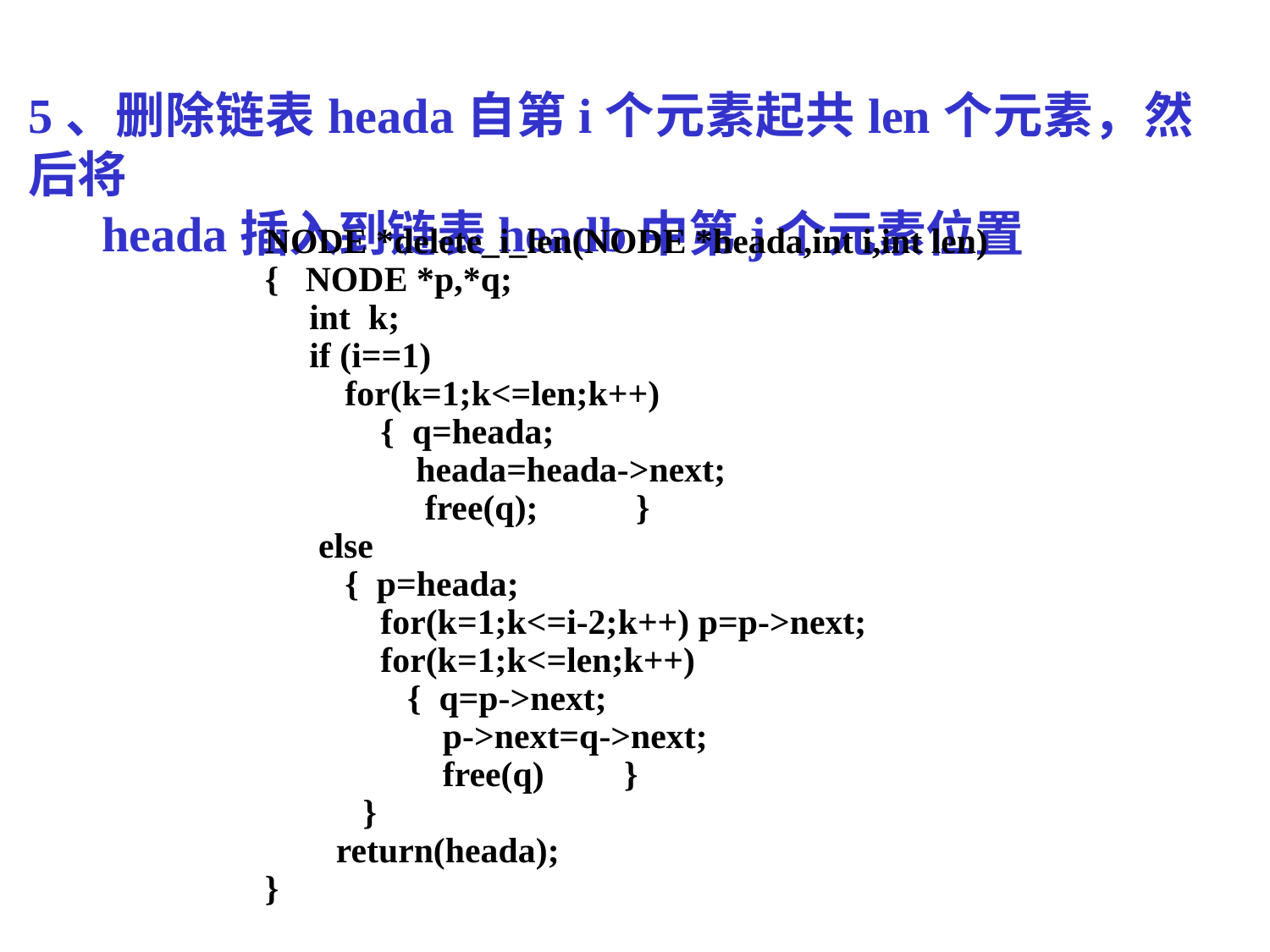

5、删除链表heada自第i个元素起共len个元素，然后将
      heada插入到链表headb中第j个元素位置
NODE *delete_i_len(NODE *heada,int i,int len)
{   NODE *p,*q;
     int  k;
     if (i==1)
         for(k=1;k<=len;k++)
             {  q=heada;
                 heada=heada->next;
                  free(q);           }
      else
         {  p=heada;
             for(k=1;k<=i-2;k++) p=p->next;
             for(k=1;k<=len;k++)
                {  q=p->next;
                    p->next=q->next;
                    free(q)         }
           }
        return(heada);
}